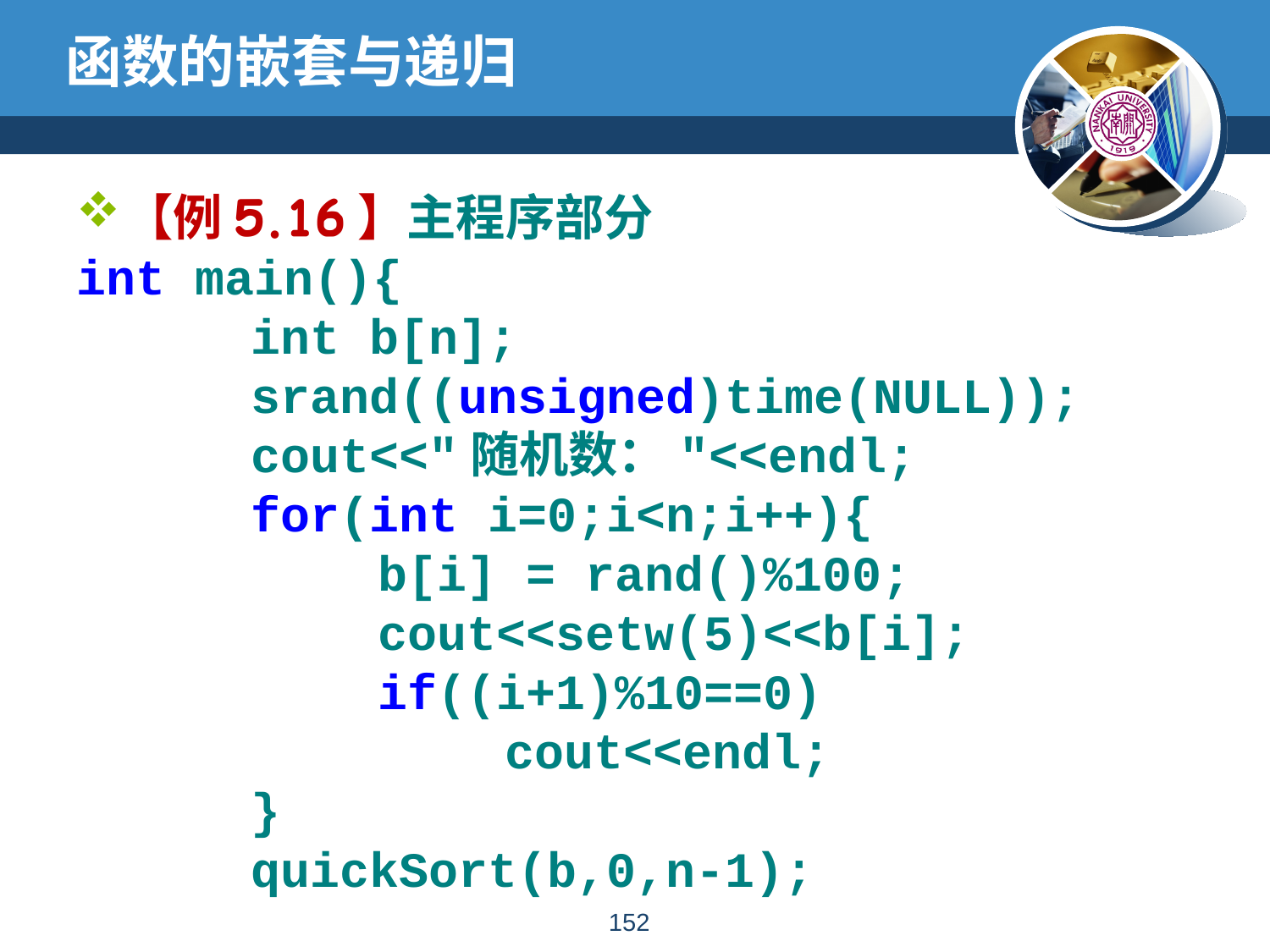

# 函数的嵌套与递归
【例5.16】主程序部分
int main(){
		int b[n];
		srand((unsigned)time(NULL));
		cout<<"随机数："<<endl;
		for(int i=0;i<n;i++){
			b[i] = rand()%100;
			cout<<setw(5)<<b[i];
			if((i+1)%10==0)
				cout<<endl;
		}
		quickSort(b,0,n-1);
152